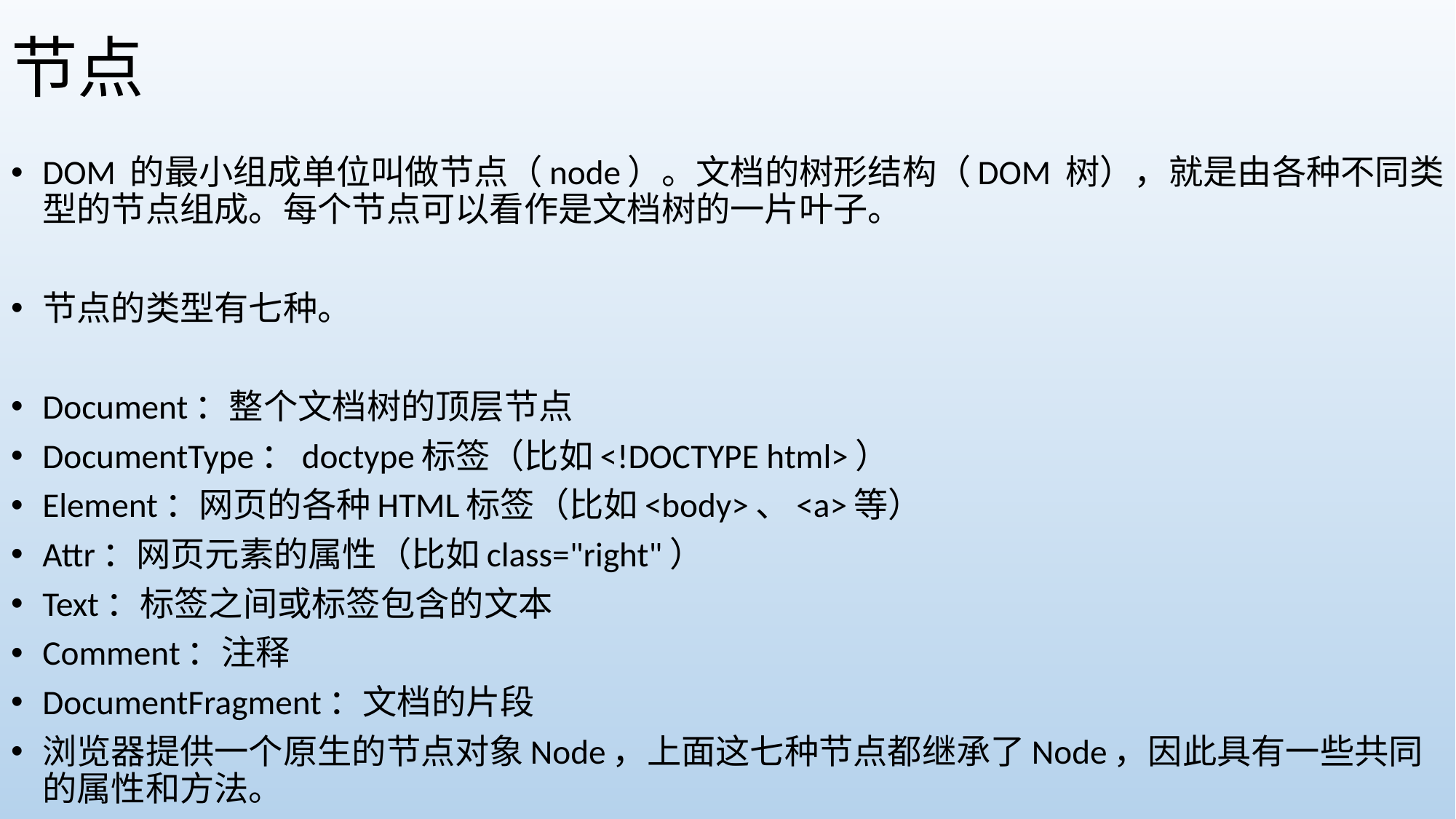

# 节点
DOM 的最小组成单位叫做节点（node）。文档的树形结构（DOM 树），就是由各种不同类型的节点组成。每个节点可以看作是文档树的一片叶子。

节点的类型有七种。

Document：整个文档树的顶层节点
DocumentType：doctype标签（比如<!DOCTYPE html>）
Element：网页的各种HTML标签（比如<body>、<a>等）
Attr：网页元素的属性（比如class="right"）
Text：标签之间或标签包含的文本
Comment：注释
DocumentFragment：文档的片段
浏览器提供一个原生的节点对象Node，上面这七种节点都继承了Node，因此具有一些共同的属性和方法。